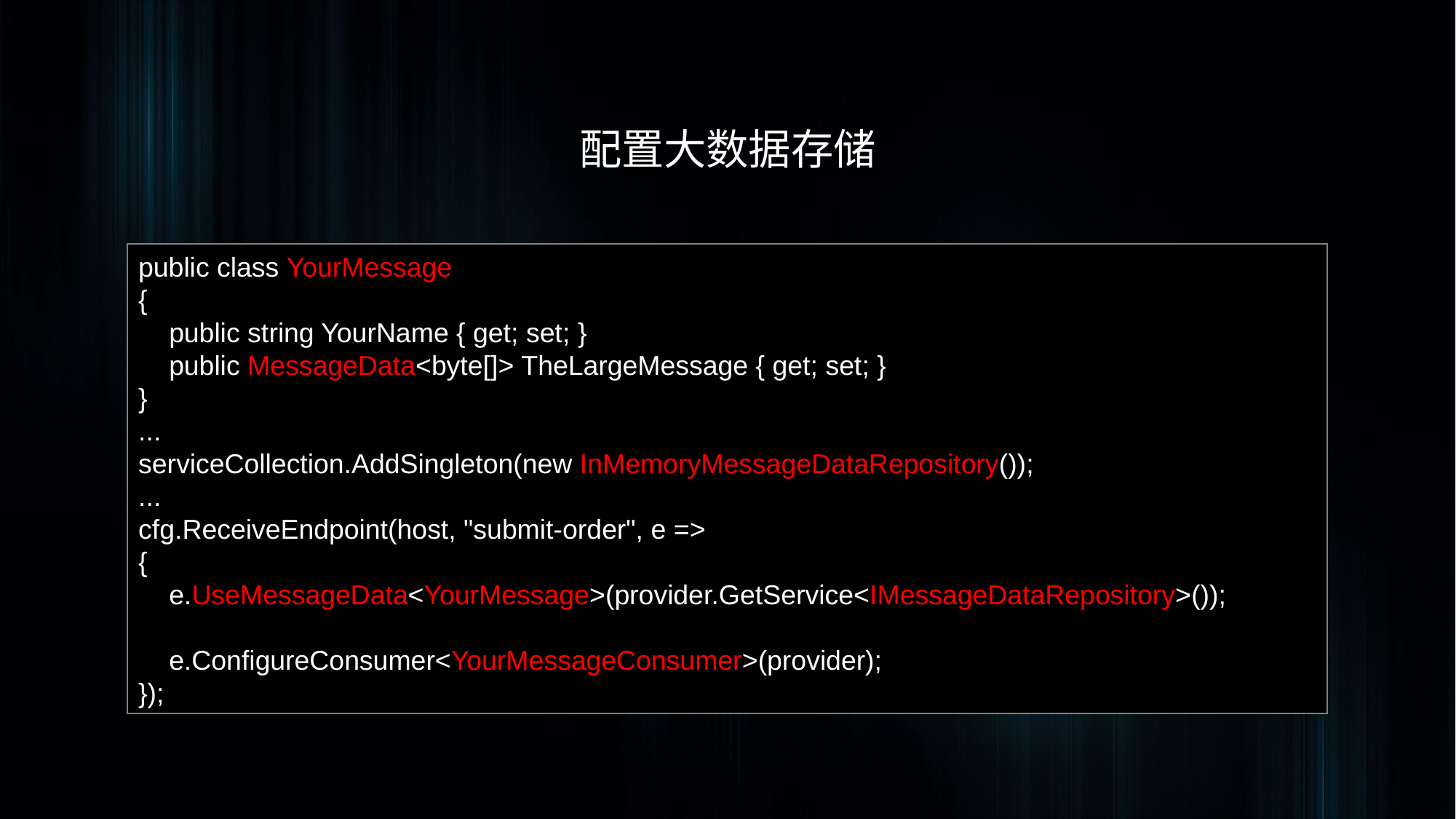

配置大数据存储
public class YourMessage
{
    public string YourName { get; set; }
    public MessageData<byte[]> TheLargeMessage { get; set; }
}
...
serviceCollection.AddSingleton(new InMemoryMessageDataRepository());
...
cfg.ReceiveEndpoint(host, "submit-order", e =>
{
    e.UseMessageData<YourMessage>(provider.GetService<IMessageDataRepository>());

    e.ConfigureConsumer<YourMessageConsumer>(provider);
});